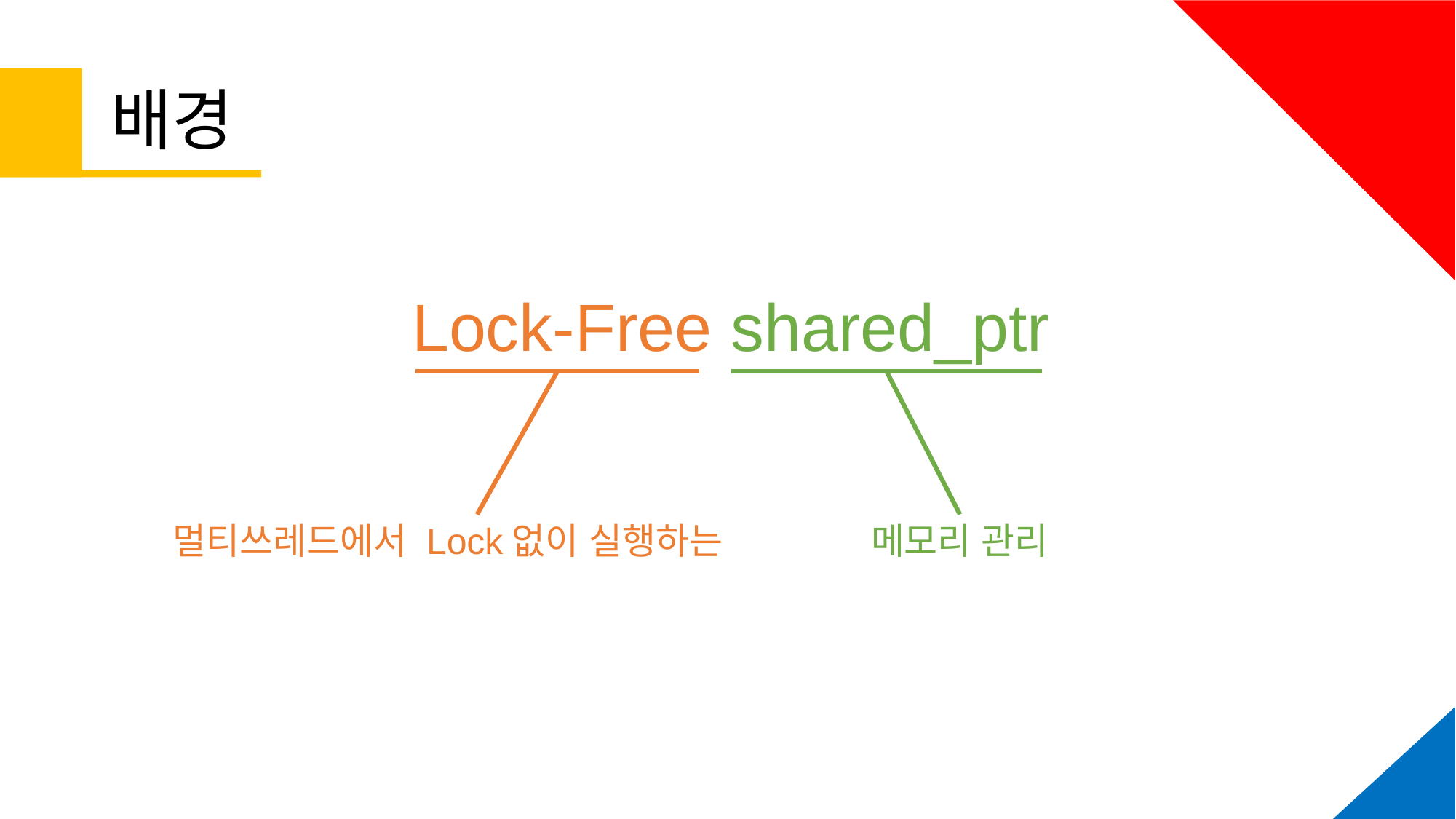

# 배경

Lock-Free shared_ptr
멀티쓰레드에서 Lock없이 실행하는
메모리 관리